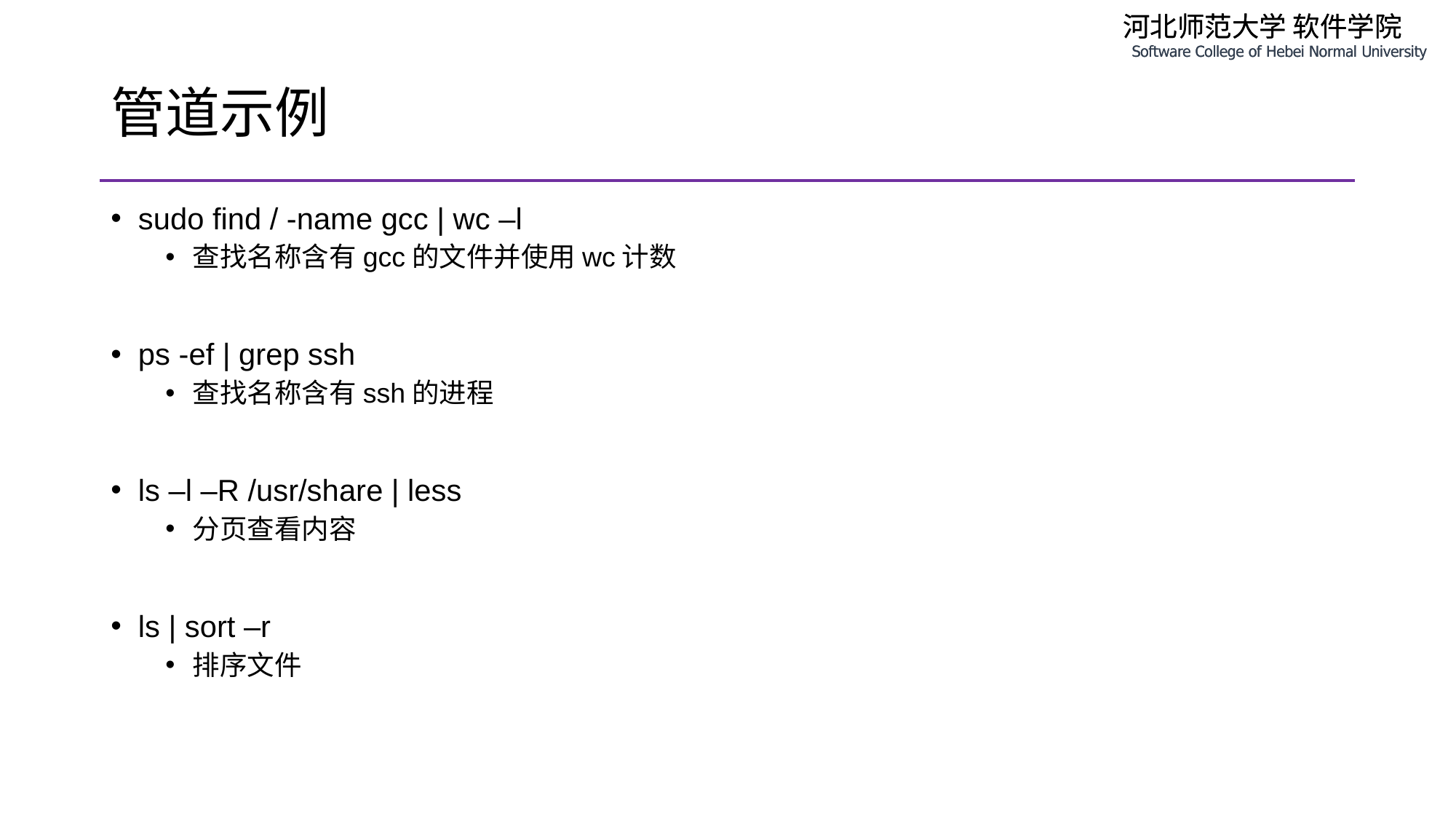

# 管道示例
sudo find / -name gcc | wc –l
查找名称含有gcc的文件并使用wc计数

ps -ef | grep ssh
查找名称含有ssh的进程

ls –l –R /usr/share | less
分页查看内容

ls | sort –r
排序文件